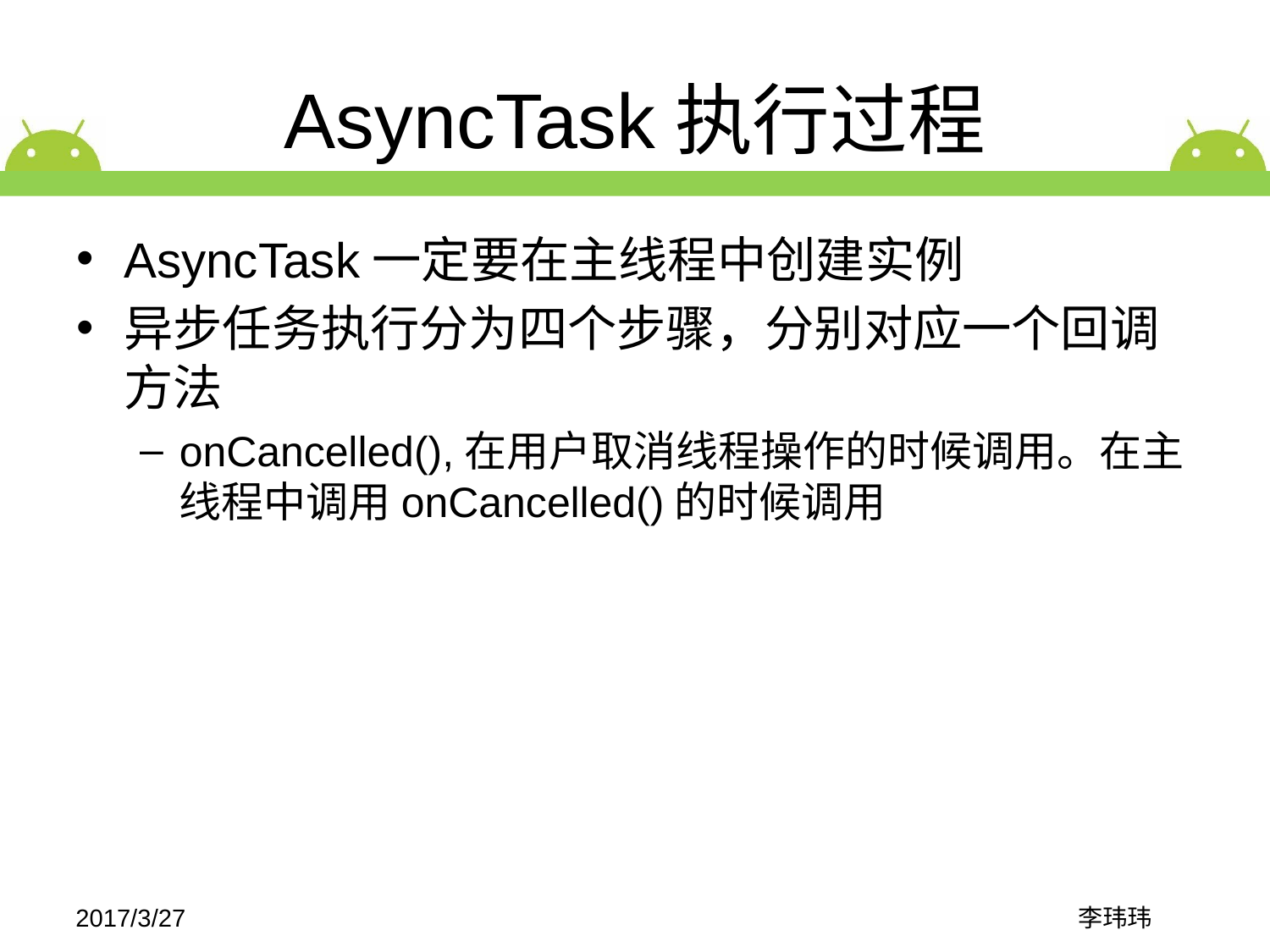

# AsyncTask执行过程
AsyncTask一定要在主线程中创建实例
异步任务执行分为四个步骤，分别对应一个回调方法
onCancelled(),在用户取消线程操作的时候调用。在主线程中调用onCancelled()的时候调用